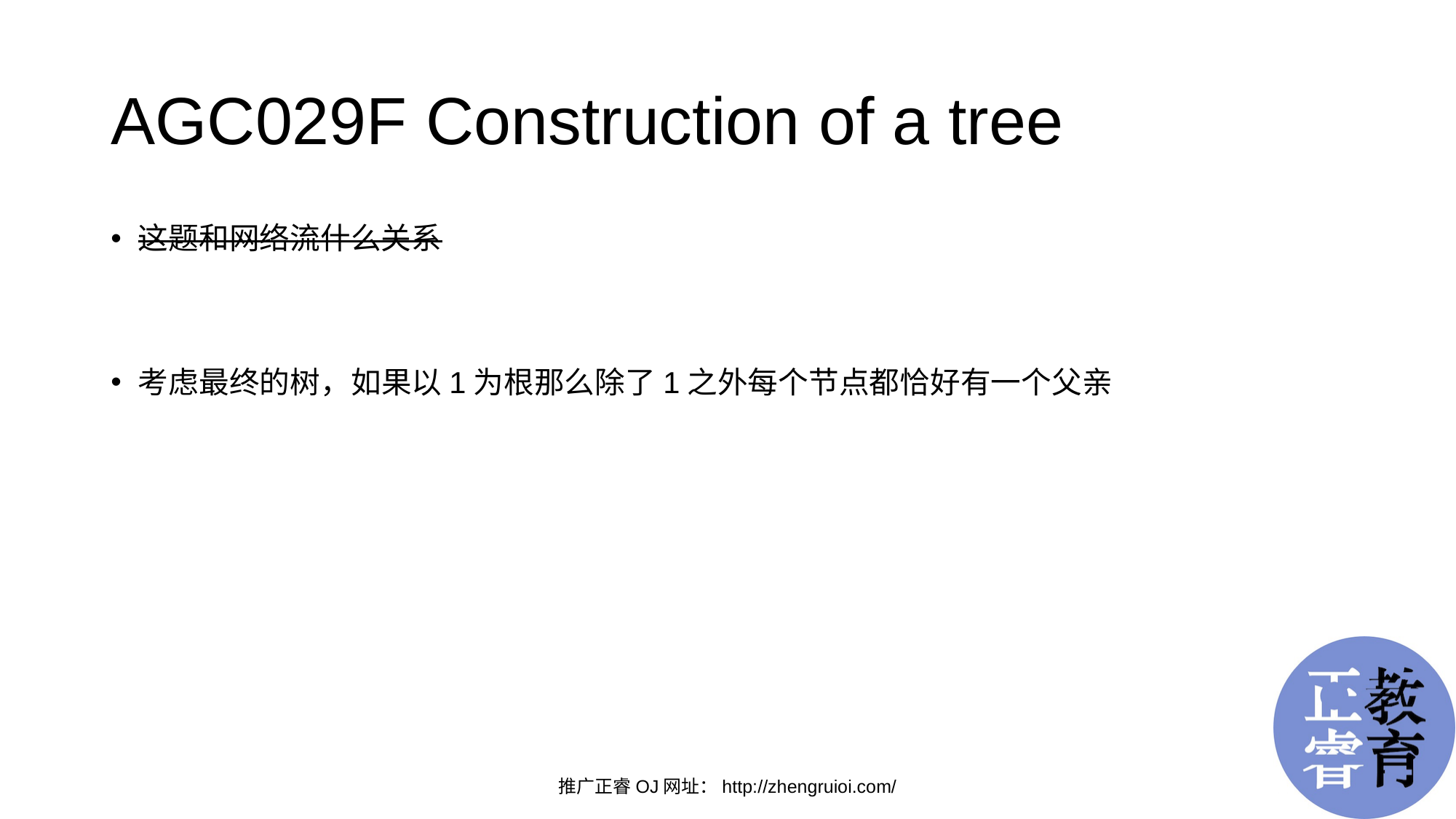

# AGC029F Construction of a tree
这题和网络流什么关系

考虑最终的树，如果以1为根那么除了1之外每个节点都恰好有一个父亲